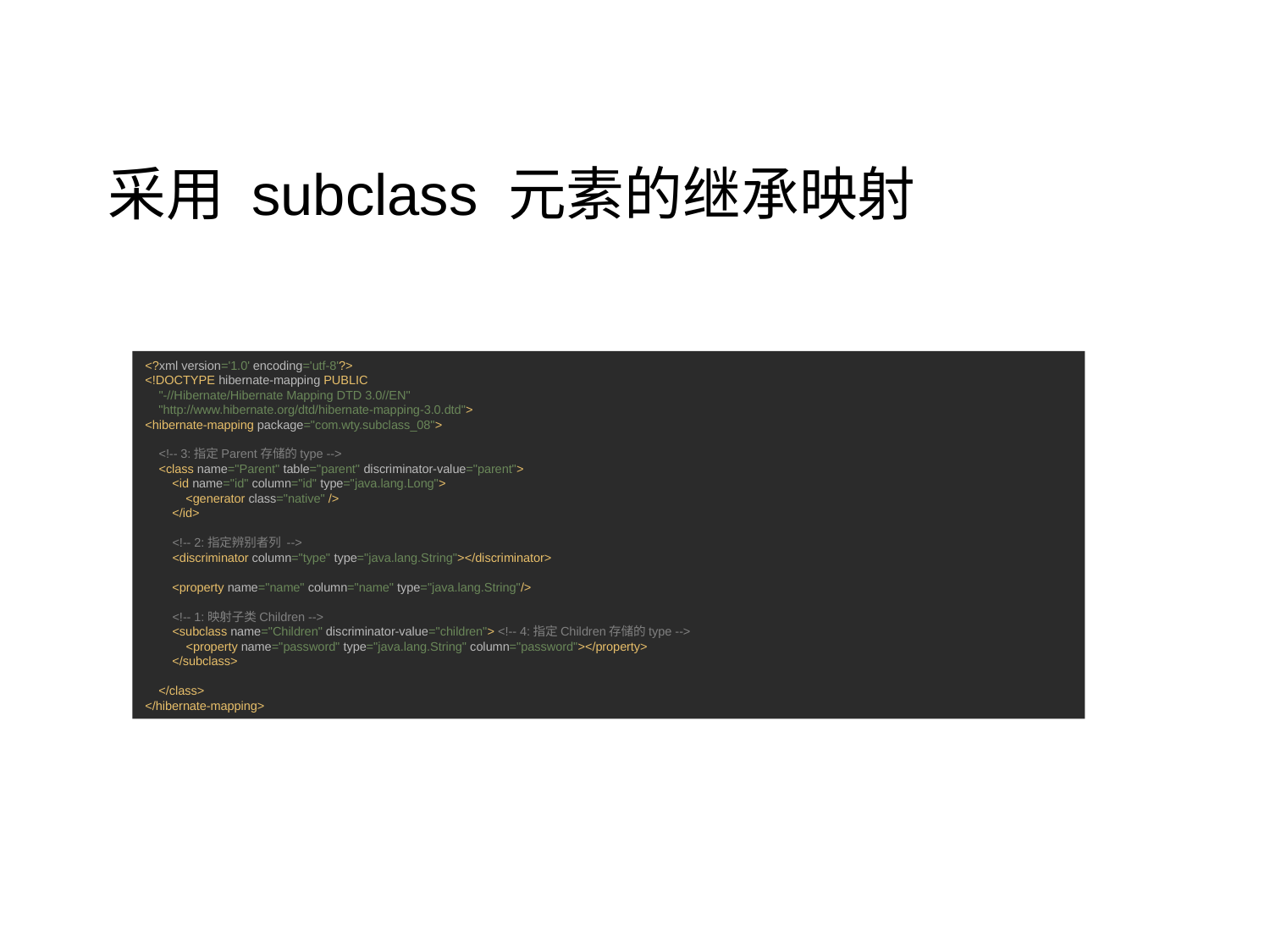

# 采用 subclass 元素的继承映射
<?xml version='1.0' encoding='utf-8'?>
<!DOCTYPE hibernate-mapping PUBLIC
    "-//Hibernate/Hibernate Mapping DTD 3.0//EN"
    "http://www.hibernate.org/dtd/hibernate-mapping-3.0.dtd">
<hibernate-mapping package="com.wty.subclass_08">
    <!-- 3:指定Parent存储的type -->
    <class name="Parent" table="parent" discriminator-value="parent">
        <id name="id" column="id" type="java.lang.Long">
            <generator class="native" />
        </id>
        <!-- 2:指定辨别者列 -->
        <discriminator column="type" type="java.lang.String"></discriminator>
        <property name="name" column="name" type="java.lang.String"/>
        <!-- 1:映射子类Children -->
        <subclass name="Children" discriminator-value="children"> <!-- 4:指定Children存储的type -->
            <property name="password" type="java.lang.String" column="password"></property>
        </subclass>
    </class>
</hibernate-mapping>